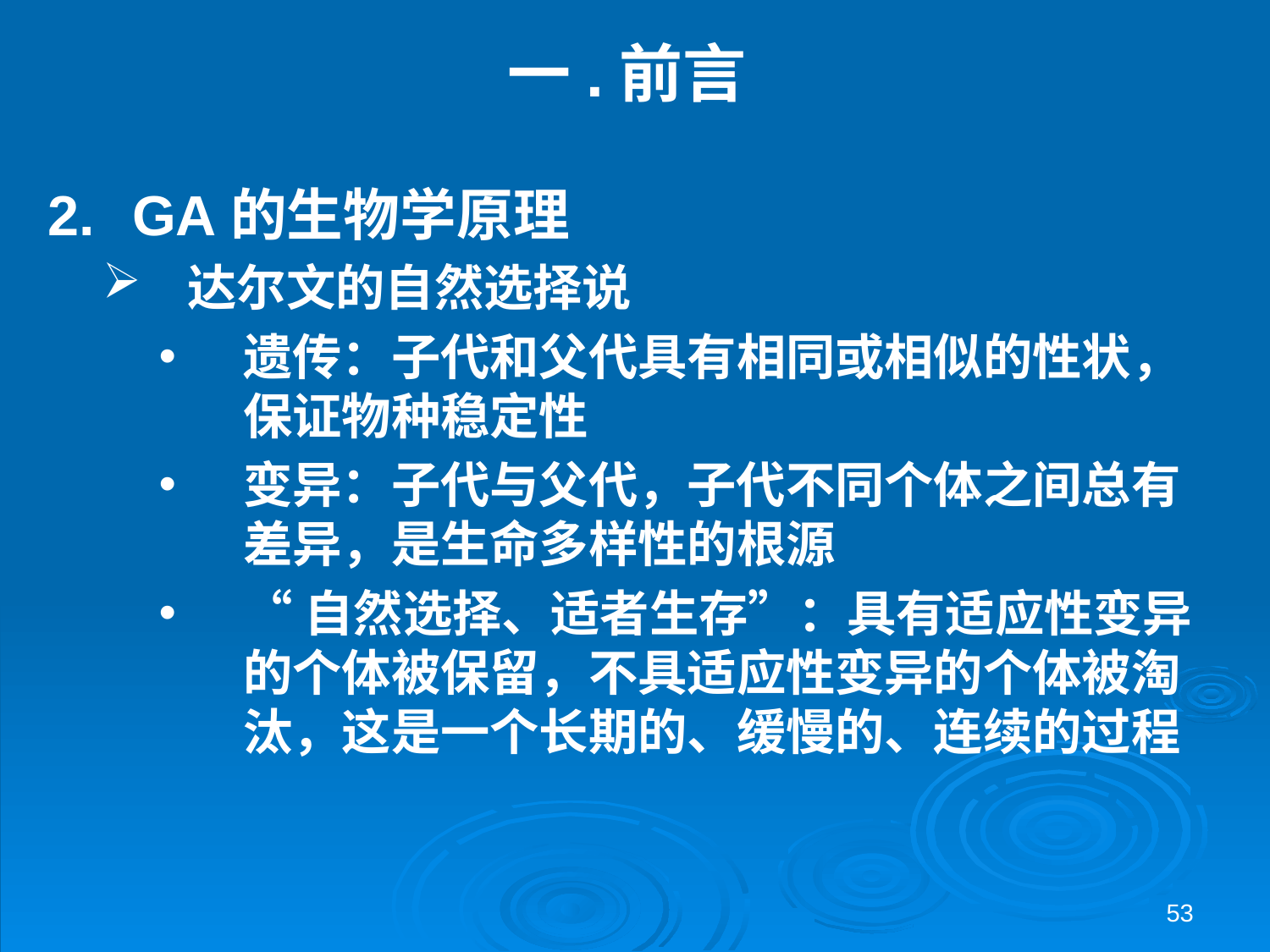

# 一.前言
GA的生物学原理
达尔文的自然选择说
遗传：子代和父代具有相同或相似的性状，保证物种稳定性
变异：子代与父代，子代不同个体之间总有差异，是生命多样性的根源
“自然选择、适者生存”：具有适应性变异的个体被保留，不具适应性变异的个体被淘汰，这是一个长期的、缓慢的、连续的过程
53